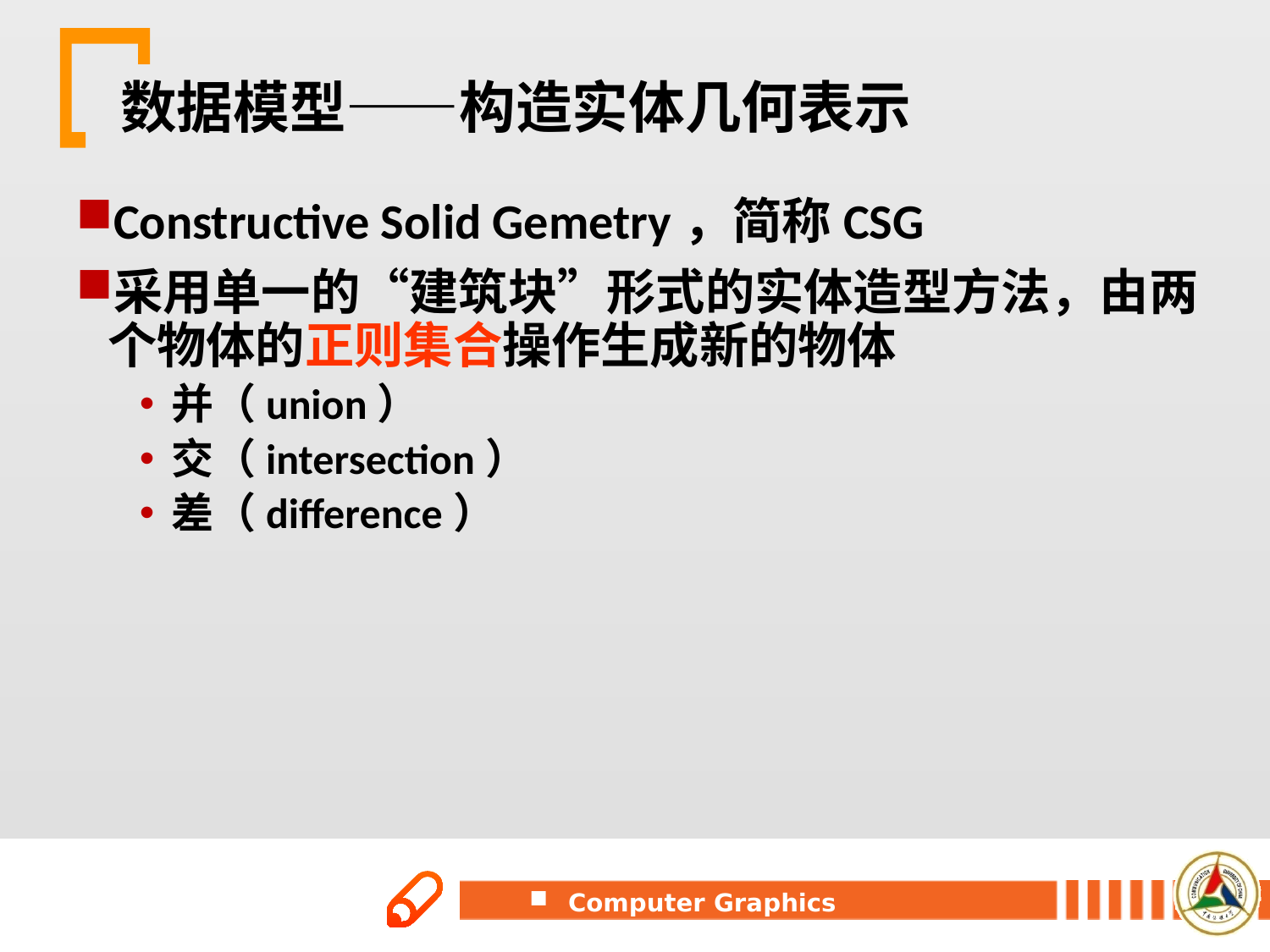

# 数据模型——构造实体几何表示
Constructive Solid Gemetry，简称CSG
采用单一的“建筑块”形式的实体造型方法，由两个物体的正则集合操作生成新的物体
并（union）
交（intersection）
差（difference）